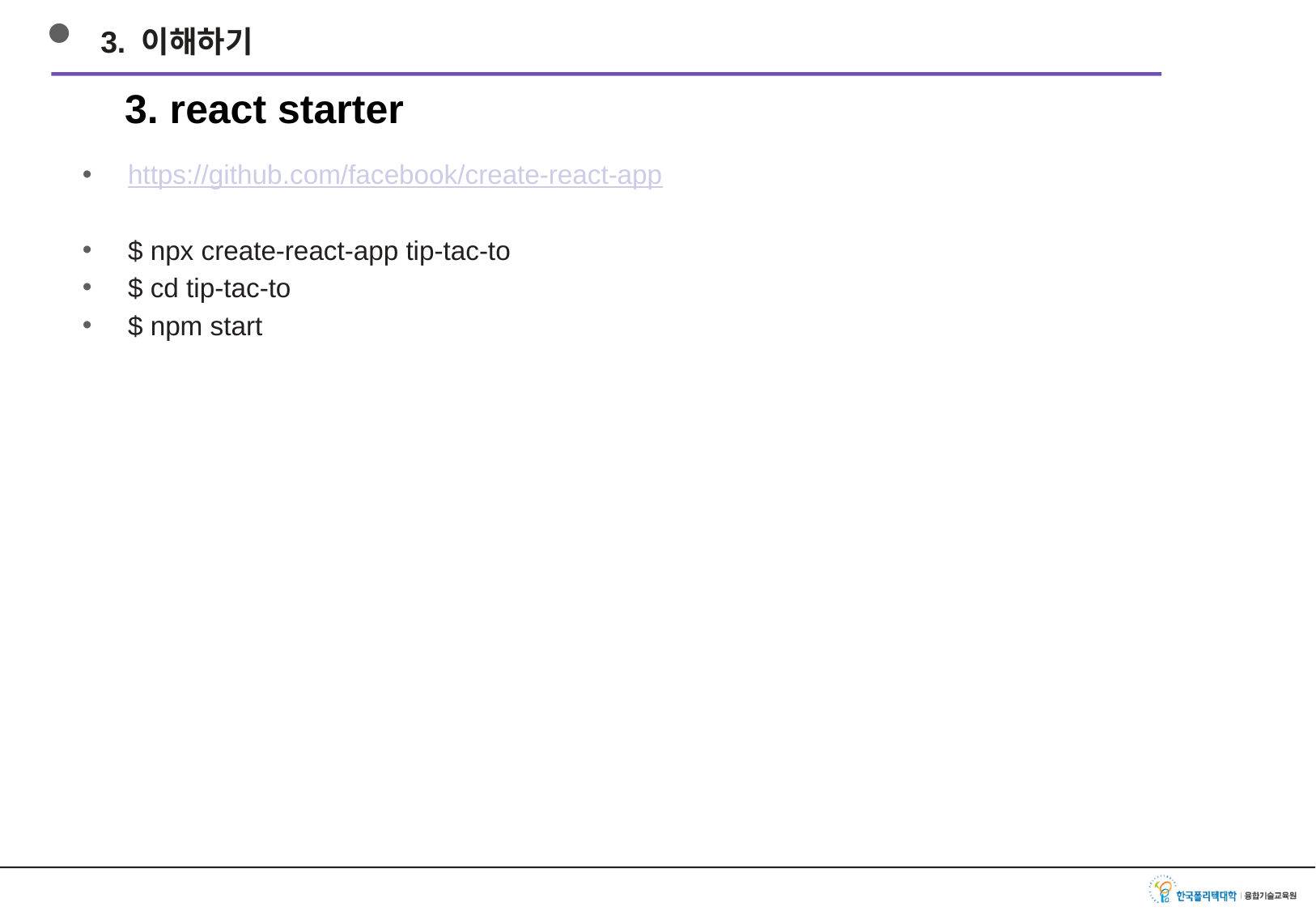

3. 이해하기
3. react starter
https://github.com/facebook/create-react-app

$ npx create-react-app tip-tac-to
$ cd tip-tac-to
$ npm start